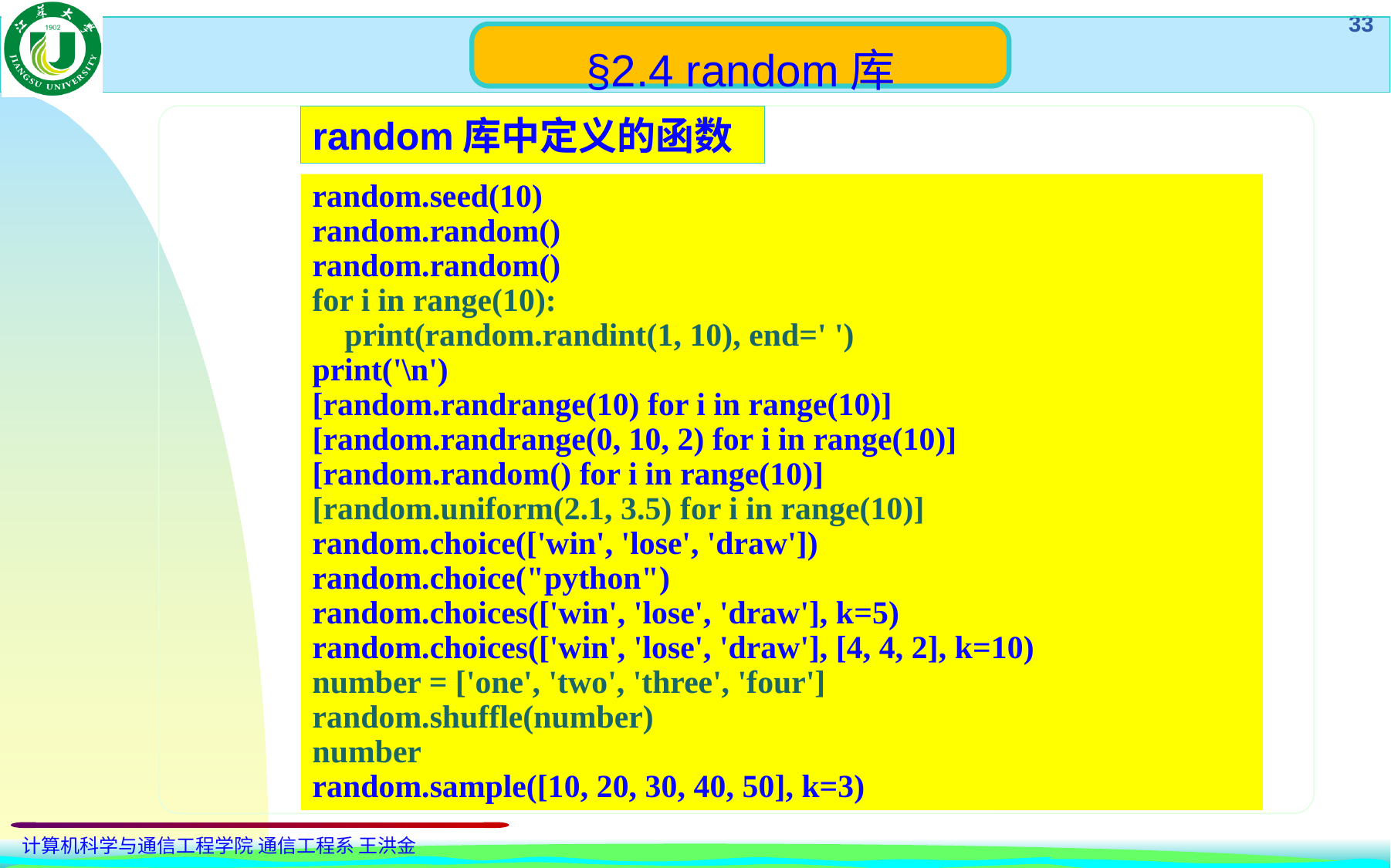

§2.4 random库
random库中定义的函数
random.seed(10)
random.random()
random.random()
for i in range(10):
    print(random.randint(1, 10), end=' ')
print('\n')
[random.randrange(10) for i in range(10)]
[random.randrange(0, 10, 2) for i in range(10)]
[random.random() for i in range(10)]
[random.uniform(2.1, 3.5) for i in range(10)]
random.choice(['win', 'lose', 'draw'])
random.choice("python")
random.choices(['win', 'lose', 'draw'], k=5)
random.choices(['win', 'lose', 'draw'], [4, 4, 2], k=10)
number = ['one', 'two', 'three', 'four']
random.shuffle(number)
number
random.sample([10, 20, 30, 40, 50], k=3)